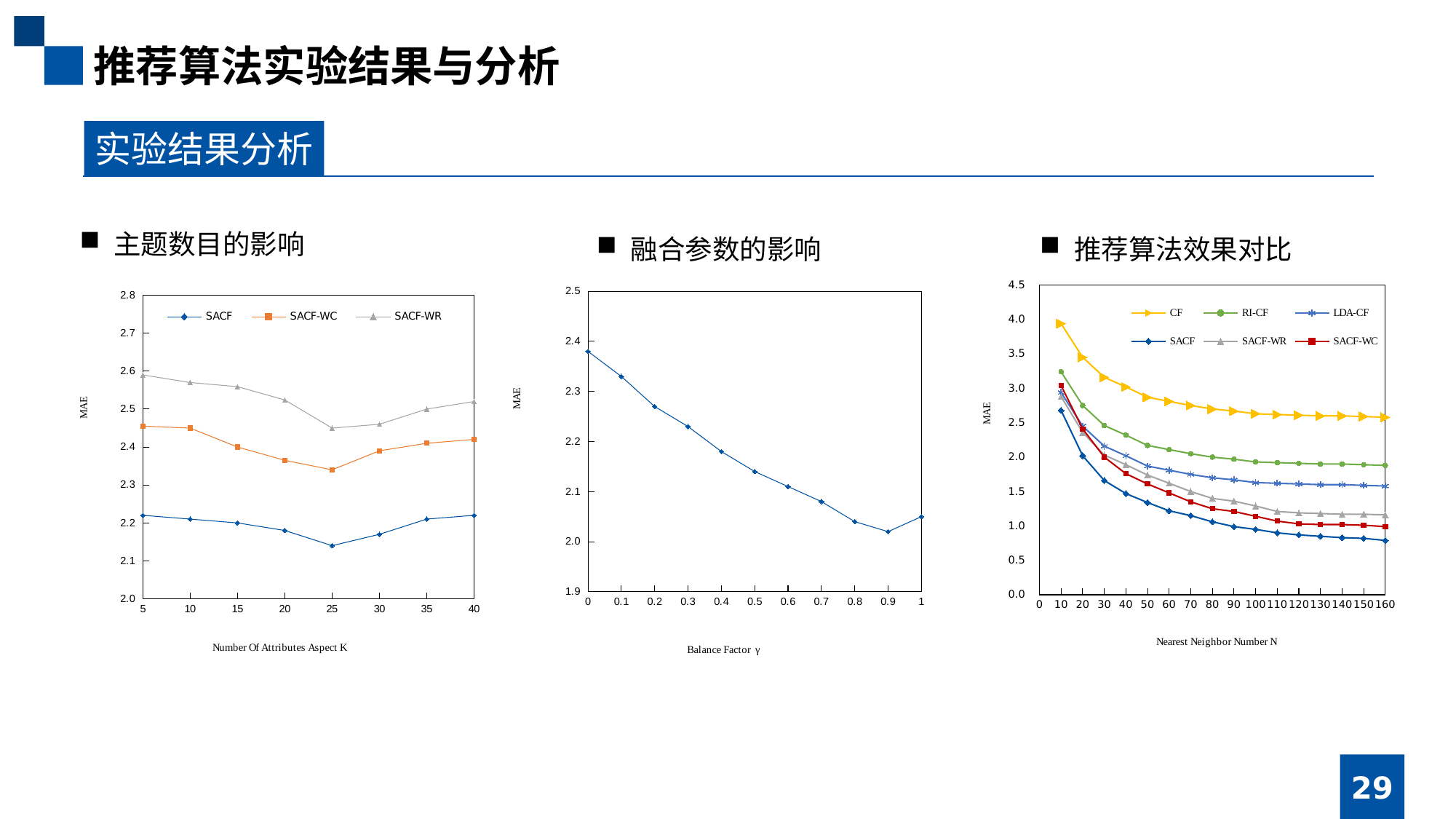

推荐算法实验结果与分析
实验结果分析
主题数目的影响
融合参数的影响
推荐算法效果对比

### Chart

| Category |  |  |  |  |  |  |
|---|---|---|---|---|---|---|
| 0 | None | None | None | None | None | None |
| 10 | 3.94 | 3.24 | 2.94 | 2.68 | 2.88 | 3.04 |
| 20 | 3.45 | 2.75 | 2.45 | 2.02 | 2.36 | 2.41 |
| 30 | 3.16 | 2.46 | 2.16 | 1.66 | 2.03 | 2.0 |
| 40 | 3.02 | 2.32 | 2.02 | 1.47 | 1.89 | 1.76 |
| 50 | 2.87 | 2.17 | 1.87 | 1.34 | 1.74 | 1.61 |
| 60 | 2.81 | 2.11 | 1.81 | 1.22 | 1.62 | 1.48 |
| 70 | 2.75 | 2.05 | 1.75 | 1.15 | 1.5 | 1.35 |
| 80 | 2.7 | 2.0 | 1.7 | 1.06 | 1.4 | 1.25 |
| 90 | 2.67 | 1.97 | 1.67 | 0.99 | 1.36 | 1.21 |
| 100 | 2.63 | 1.93 | 1.63 | 0.95 | 1.29 | 1.14 |
| 110 | 2.62 | 1.92 | 1.62 | 0.9 | 1.21 | 1.07 |
| 120 | 2.61 | 1.91 | 1.61 | 0.87 | 1.19 | 1.03 |
| 130 | 2.6 | 1.9 | 1.6 | 0.85 | 1.18 | 1.02 |
| 140 | 2.6 | 1.9 | 1.6 | 0.83 | 1.17 | 1.02 |
| 150 | 2.59 | 1.89 | 1.59 | 0.82 | 1.17 | 1.01 |
| 160 | 2.58 | 1.88 | 1.58 | 0.79 | 1.16 | 0.99 |

### Chart

| Category | 0 2.38 |
|---|---|
| 0 | 2.38 |
| 0.1 | 2.33 |
| 0.2 | 2.27 |
| 0.3 | 2.23 |
| 0.4 | 2.18 |
| 0.5 | 2.14 |
| 0.6 | 2.11 |
| 0.7 | 2.08 |
| 0.8 | 2.04 |
| 0.9 | 2.02 |
| 1 | 2.05 |

### Chart

| Category |  |  |  |
|---|---|---|---|
| 5 | 2.22 | 2.455 | 2.59 |
| 10 | 2.21 | 2.45 | 2.57 |
| 15 | 2.2 | 2.4 | 2.559 |
| 20 | 2.18 | 2.365 | 2.524 |
| 25 | 2.14 | 2.34 | 2.45 |
| 30 | 2.17 | 2.39 | 2.46 |
| 35 | 2.21 | 2.41 | 2.5 |
| 40 | 2.22 | 2.42 | 2.52 |
29